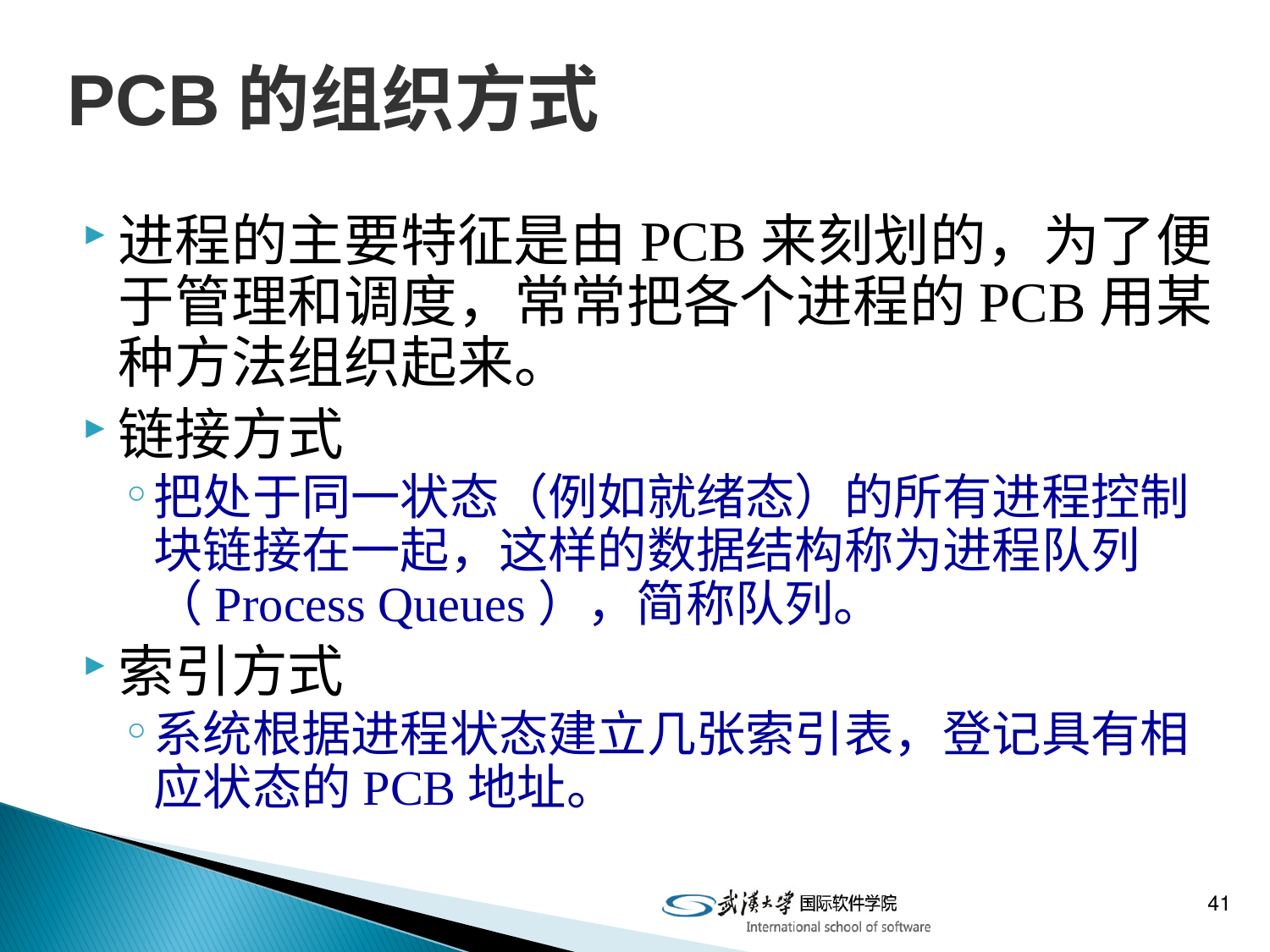

# PCB的组织方式
进程的主要特征是由PCB来刻划的，为了便于管理和调度，常常把各个进程的PCB用某种方法组织起来。
链接方式
把处于同一状态（例如就绪态）的所有进程控制块链接在一起，这样的数据结构称为进程队列（Process Queues），简称队列。
索引方式
系统根据进程状态建立几张索引表，登记具有相应状态的PCB地址。